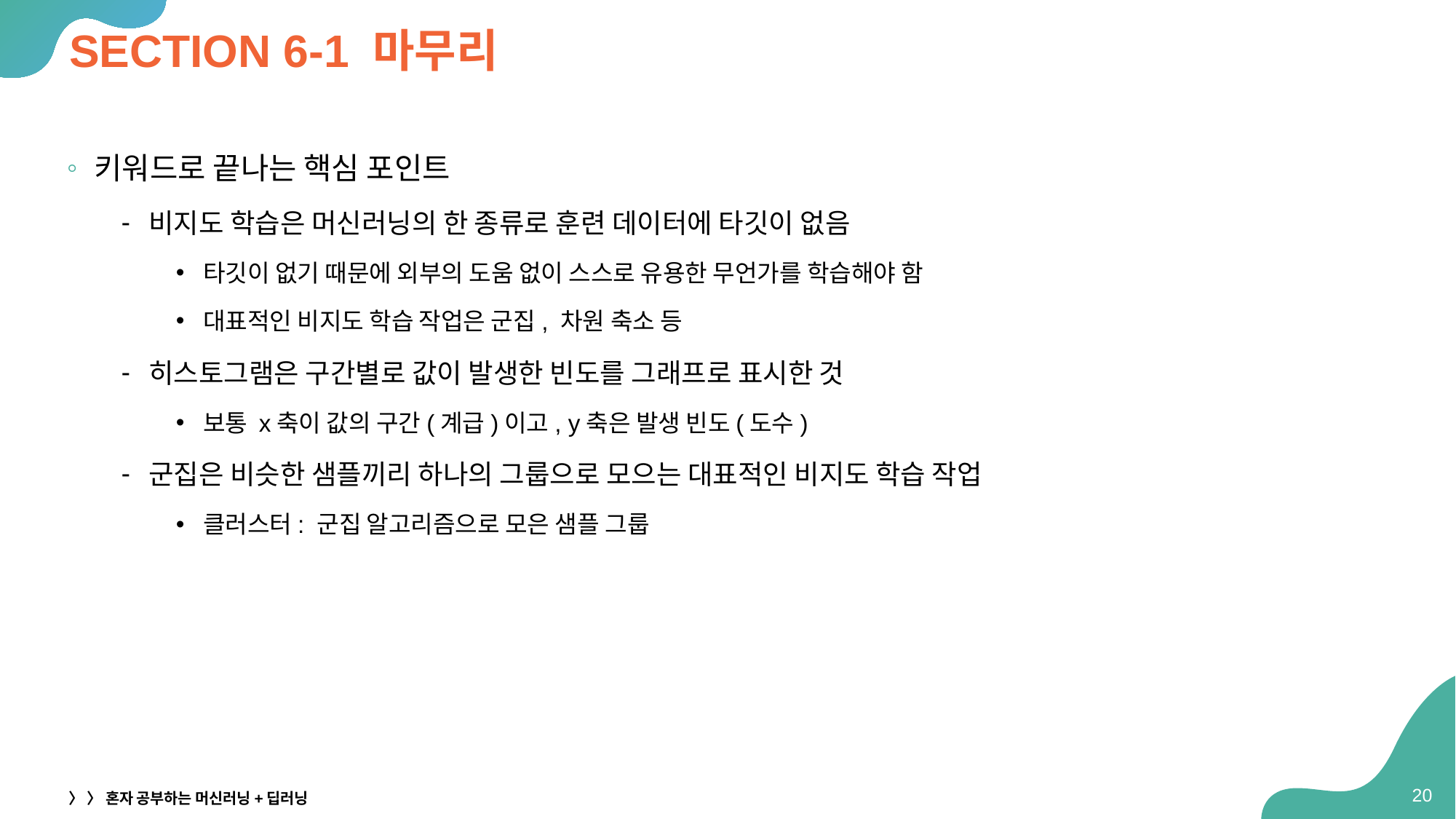

# SECTION 6-1 마무리
키워드로 끝나는 핵심 포인트
비지도 학습은 머신러닝의 한 종류로 훈련 데이터에 타깃이 없음
타깃이 없기 때문에 외부의 도움 없이 스스로 유용한 무언가를 학습해야 함
대표적인 비지도 학습 작업은 군집, 차원 축소 등
히스토그램은 구간별로 값이 발생한 빈도를 그래프로 표시한 것
보통 x축이 값의 구간(계급)이고, y축은 발생 빈도(도수)
군집은 비슷한 샘플끼리 하나의 그룹으로 모으는 대표적인 비지도 학습 작업
클러스터: 군집 알고리즘으로 모은 샘플 그룹
20
〉 〉 혼자 공부하는 머신러닝+딥러닝